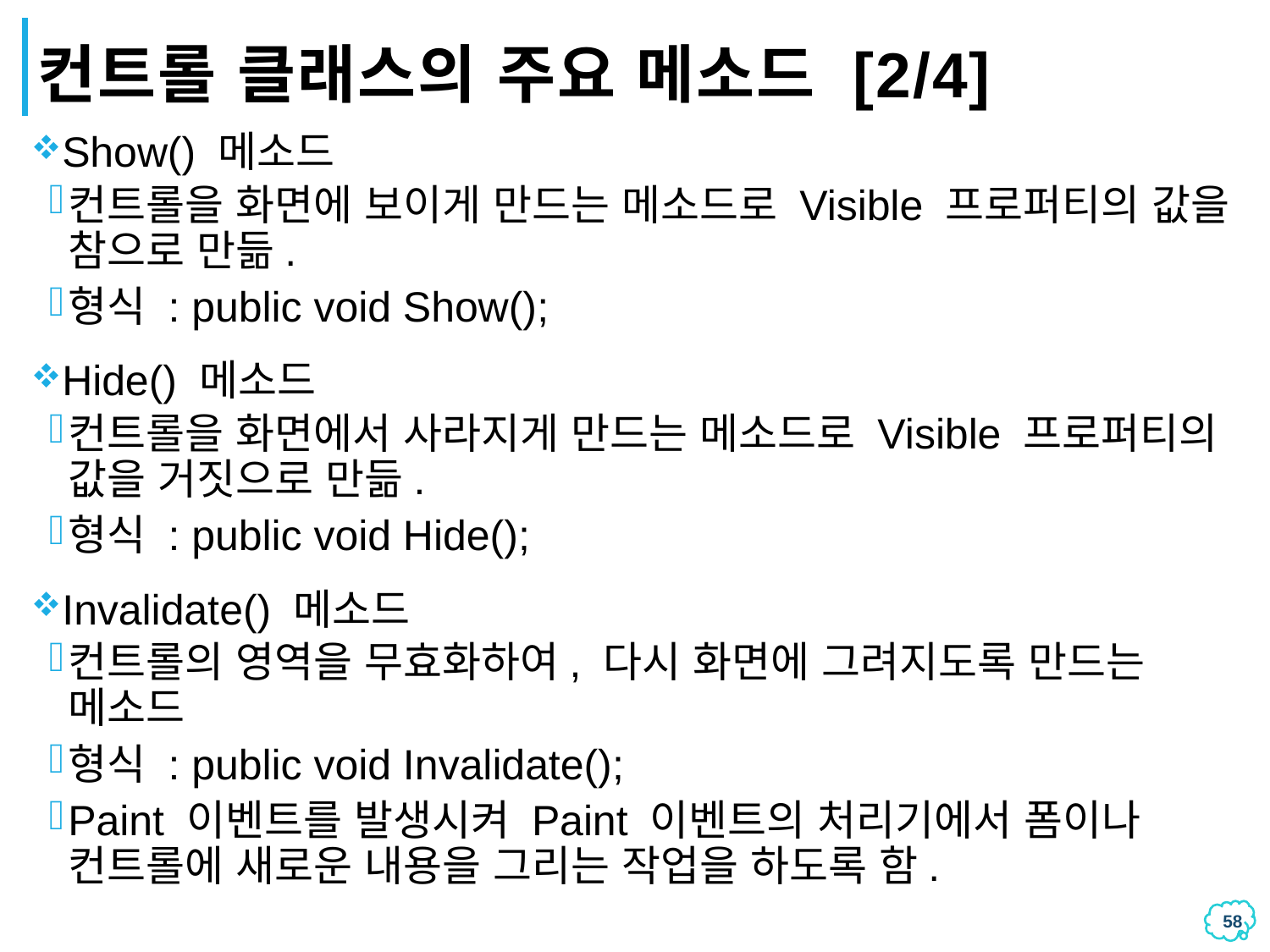

# 컨트롤 클래스의 주요 메소드 [2/4]
Show() 메소드
컨트롤을 화면에 보이게 만드는 메소드로 Visible 프로퍼티의 값을 참으로 만듦.
형식 : public void Show();
Hide() 메소드
컨트롤을 화면에서 사라지게 만드는 메소드로 Visible 프로퍼티의 값을 거짓으로 만듦.
형식 : public void Hide();
Invalidate() 메소드
컨트롤의 영역을 무효화하여, 다시 화면에 그려지도록 만드는 메소드
형식 : public void Invalidate();
Paint 이벤트를 발생시켜 Paint 이벤트의 처리기에서 폼이나 컨트롤에 새로운 내용을 그리는 작업을 하도록 함.
58